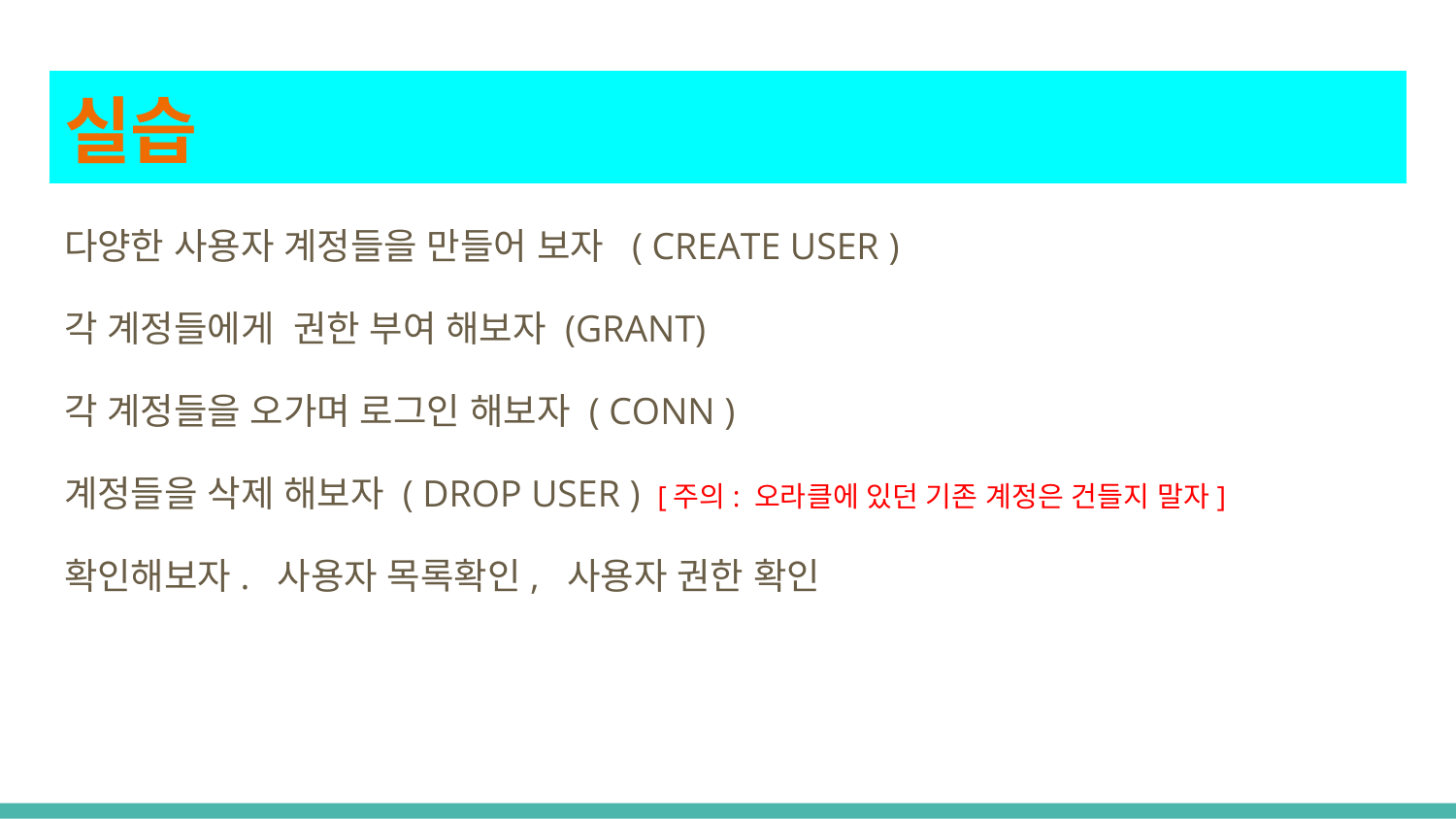

# 실습
다양한 사용자 계정들을 만들어 보자  ( CREATE USER )
각 계정들에게  권한 부여 해보자 (GRANT)
각 계정들을 오가며 로그인 해보자 ( CONN )
계정들을 삭제 해보자 ( DROP USER )  [주의: 오라클에 있던 기존 계정은 건들지 말자]
확인해보자.  사용자 목록확인,  사용자 권한 확인